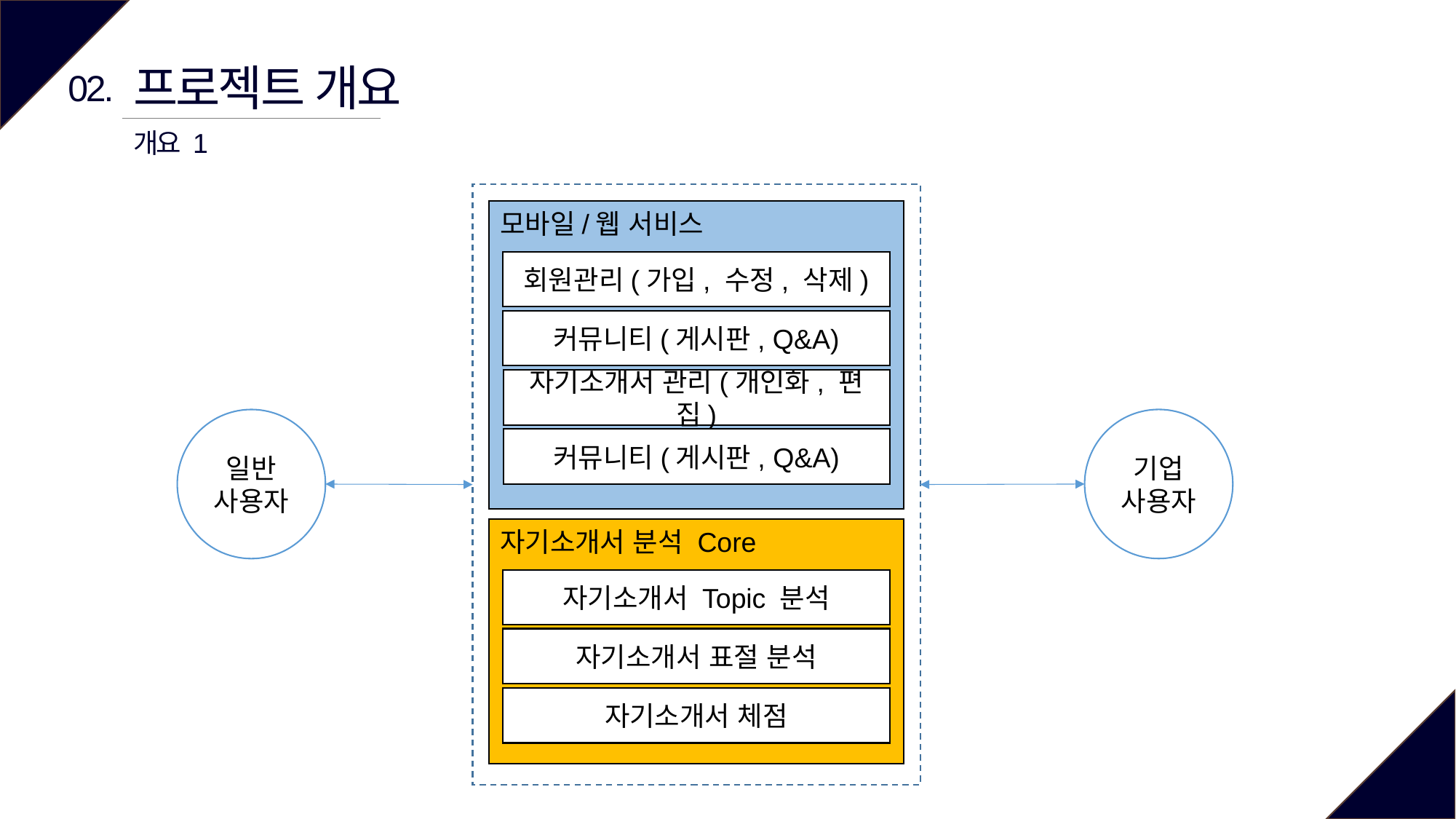

프로젝트 개요
02.
개요 1

모바일/웹 서비스
회원관리(가입, 수정, 삭제)
커뮤니티(게시판, Q&A)
자기소개서 관리(개인화, 편집)
기업
사용자
일반
사용자
커뮤니티(게시판, Q&A)
자기소개서 분석 Core
자기소개서 Topic 분석
자기소개서 표절 분석
자기소개서 체점